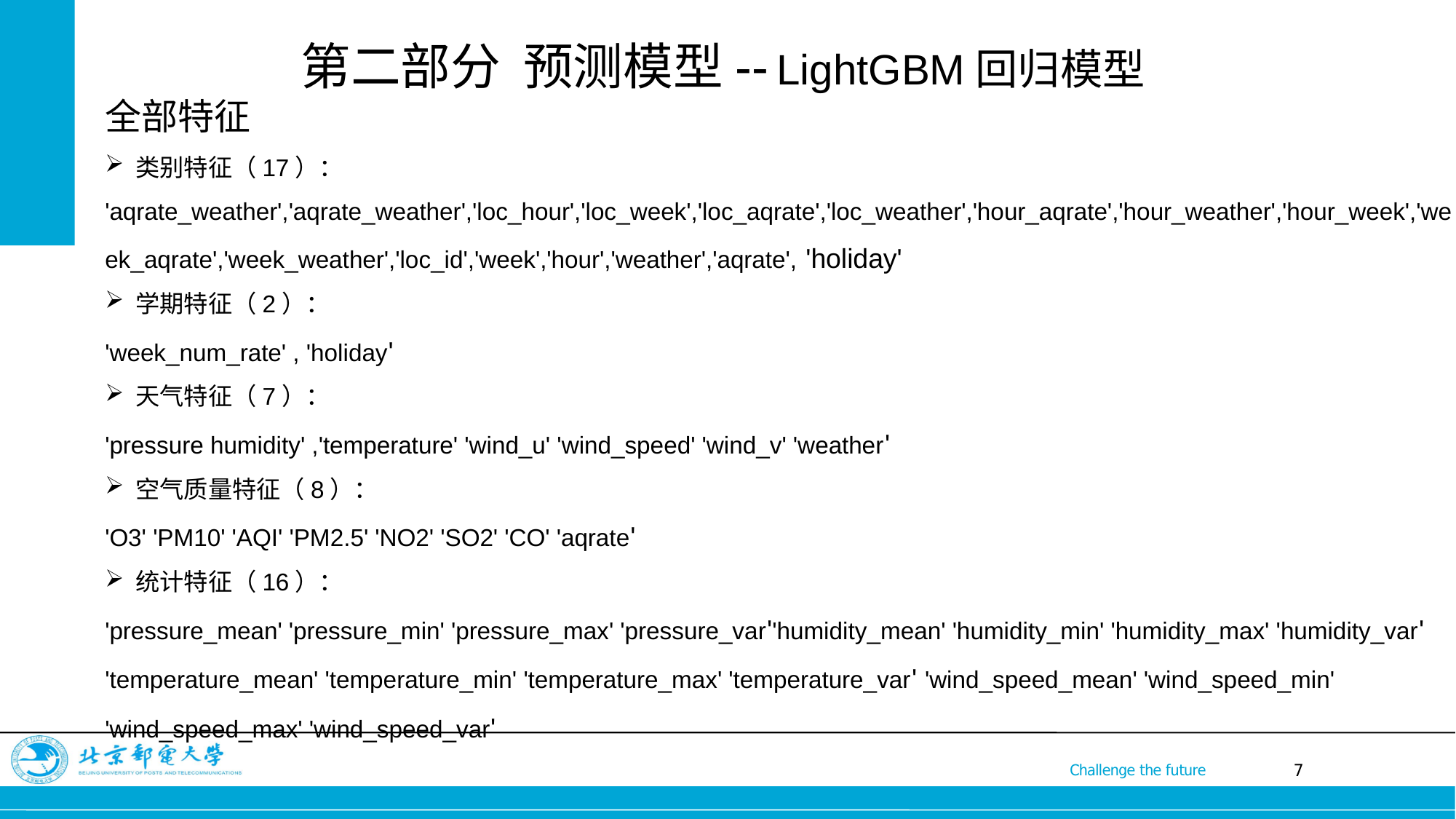

第二部分  预测模型-- LightGBM回归模型
全部特征
 类别特征（17）：
'aqrate_weather','aqrate_weather','loc_hour','loc_week','loc_aqrate','loc_weather','hour_aqrate','hour_weather','hour_week','week_aqrate','week_weather','loc_id','week','hour','weather','aqrate', 'holiday'
 学期特征（2）：
'week_num_rate' , 'holiday'
 天气特征（7）：
'pressure humidity' ,'temperature' 'wind_u' 'wind_speed' 'wind_v' 'weather'
 空气质量特征（8）：
'O3' 'PM10' 'AQI' 'PM2.5' 'NO2' 'SO2' 'CO' 'aqrate'
 统计特征（16）：
'pressure_mean' 'pressure_min' 'pressure_max' 'pressure_var''humidity_mean' 'humidity_min' 'humidity_max' 'humidity_var' 'temperature_mean' 'temperature_min' 'temperature_max' 'temperature_var' 'wind_speed_mean' 'wind_speed_min' 'wind_speed_max' 'wind_speed_var'